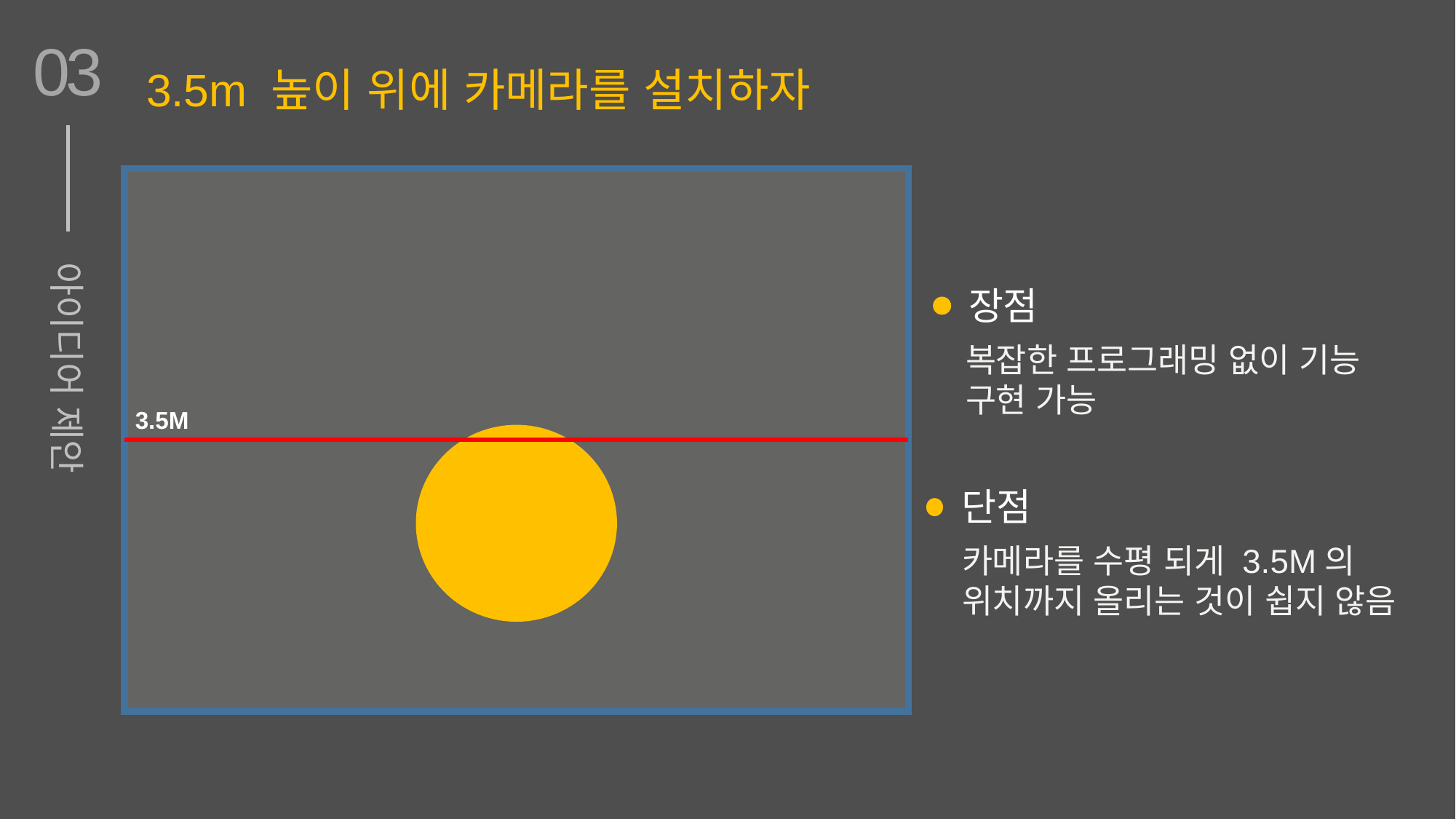

03
3.5m 높이 위에 카메라를 설치하자

3.5M

장점

복잡한 프로그래밍 없이 기능 구현 가능
아이디어 제안
단점

카메라를 수평 되게 3.5M의
위치까지 올리는 것이 쉽지 않음